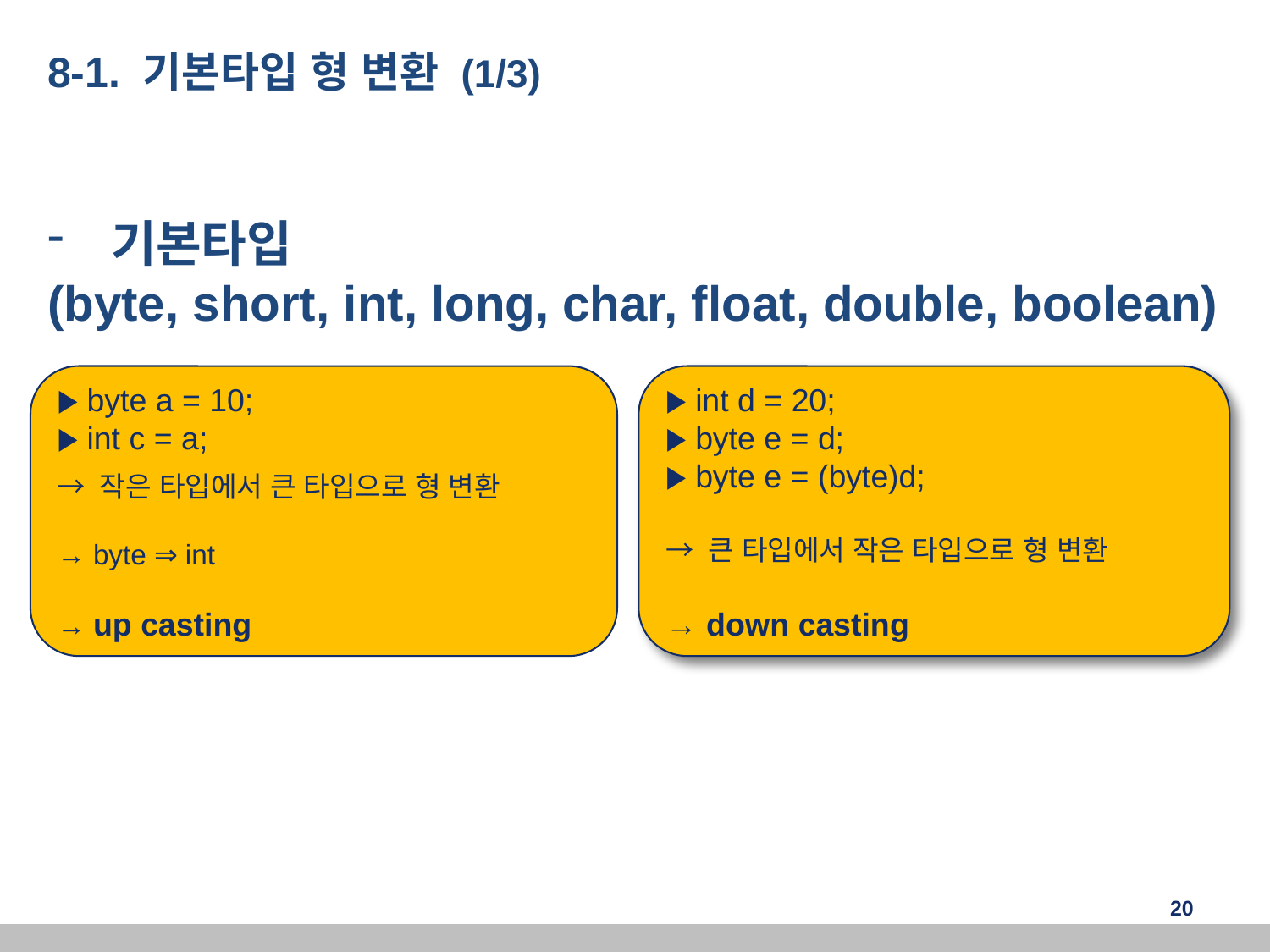

8-1. 기본타입 형 변환 (1/3)
기본타입
(byte, short, int, long, char, float, double, boolean)
▶ byte a = 10;
▶ int c = a;

→ 작은 타입에서 큰 타입으로 형 변환

→ byte ⇒ int

→ up casting
▶ int d = 20;
▶ byte e = d;
▶ byte e = (byte)d;

→ 큰 타입에서 작은 타입으로 형 변환

→ down casting
20